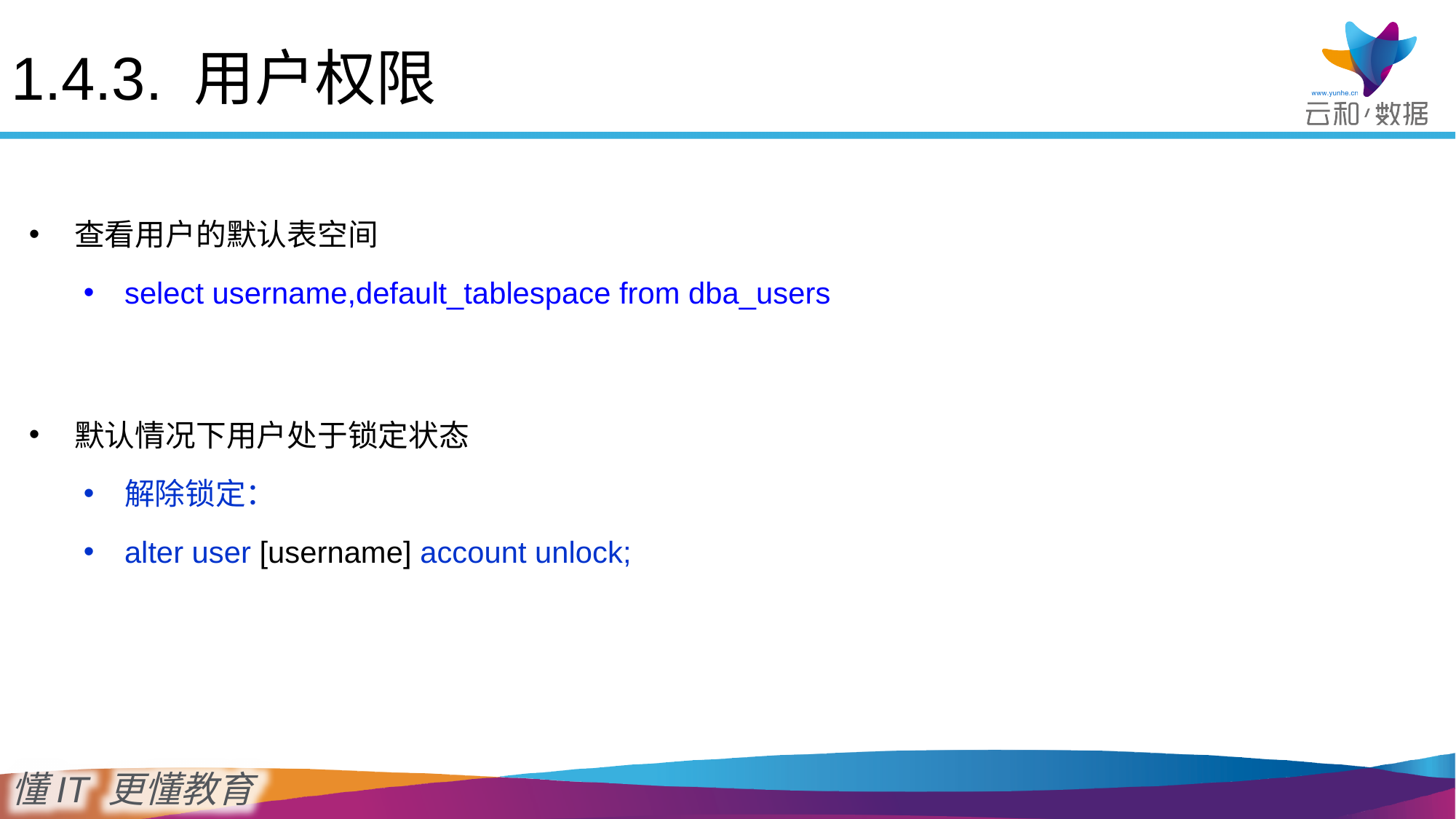

1.4.3. 用户权限

查看用户的默认表空间
select username,default_tablespace from dba_users

默认情况下用户处于锁定状态
解除锁定：
alter user [username] account unlock;